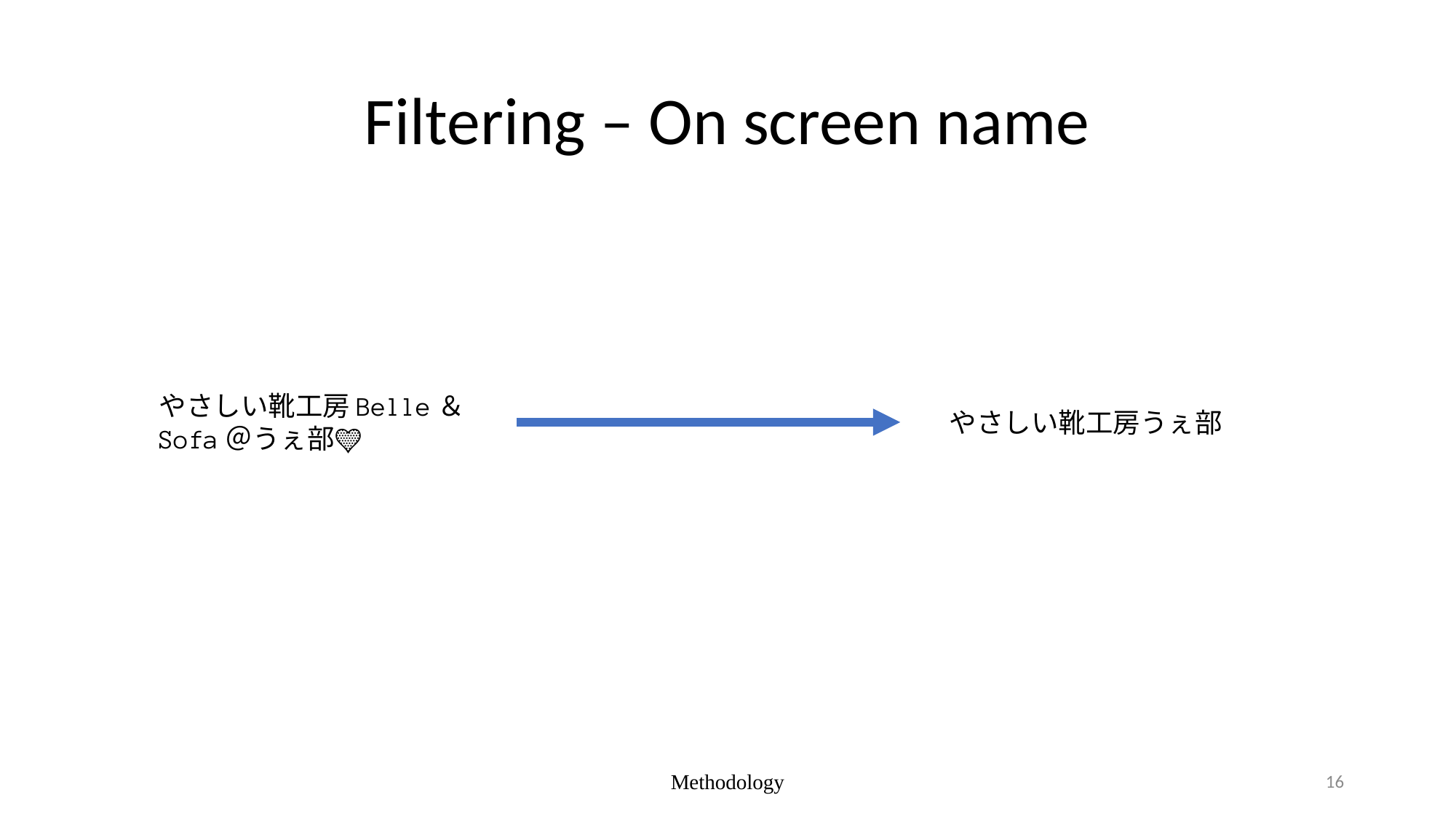

# Filtering – On screen name
やさしい靴工房Belle＆Sofa＠うぇ部💛
やさしい靴工房うぇ部
Methodology
16